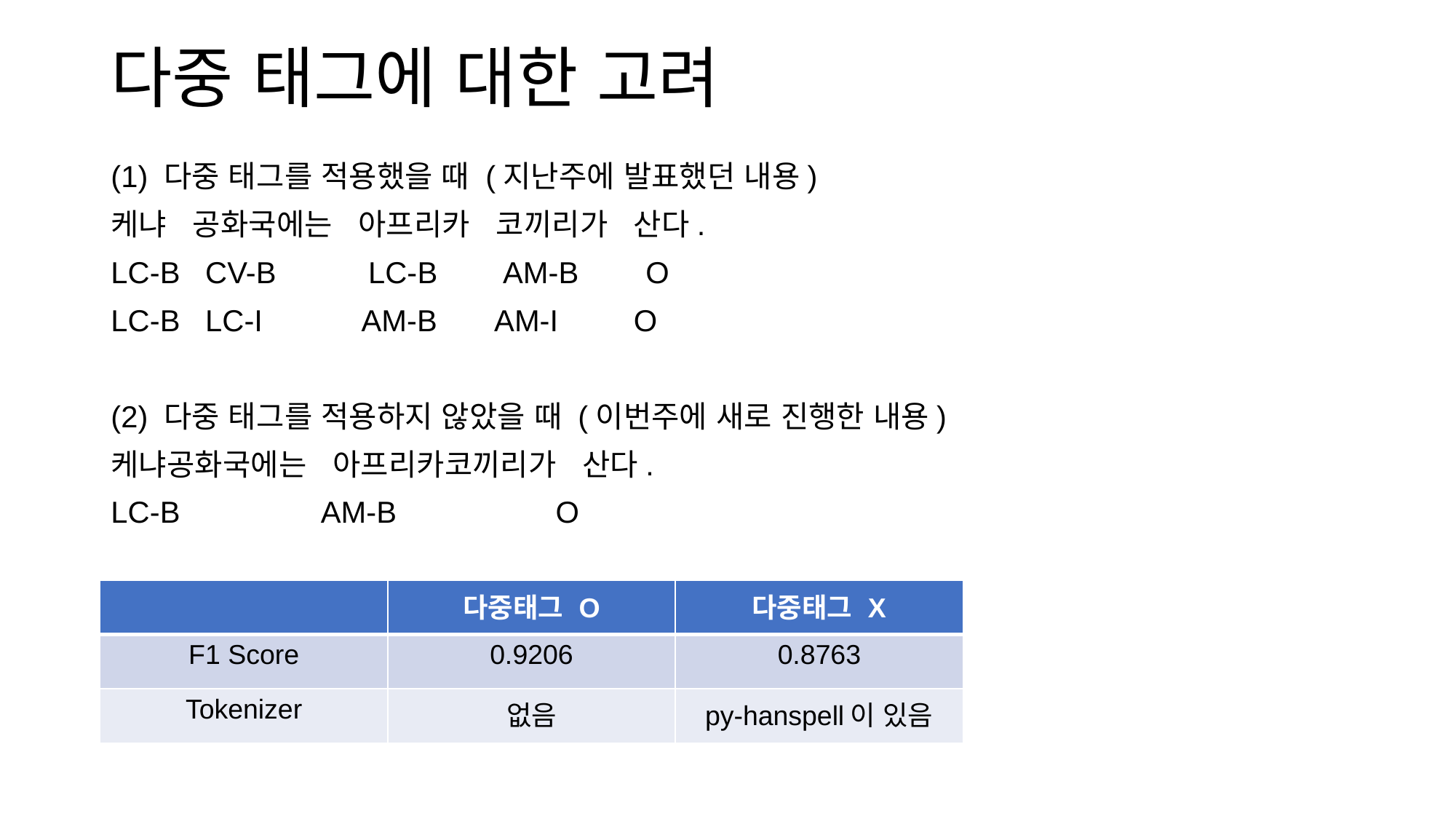

# 다중 태그에 대한 고려
(1) 다중 태그를 적용했을 때 (지난주에 발표했던 내용)
케냐   공화국에는   아프리카   코끼리가   산다.
LC-B   CV-B           LC-B        AM-B        O
LC-B   LC-I            AM-B       AM-I         O

(2) 다중 태그를 적용하지 않았을 때 (이번주에 새로 진행한 내용)
케냐공화국에는   아프리카코끼리가   산다.
LC-B                 AM-B                   O
|  | 다중태그 O | 다중태그 X |
| --- | --- | --- |
| F1 Score | 0.9206 | 0.8763 |
| Tokenizer | 없음 | py-hanspell이 있음 |